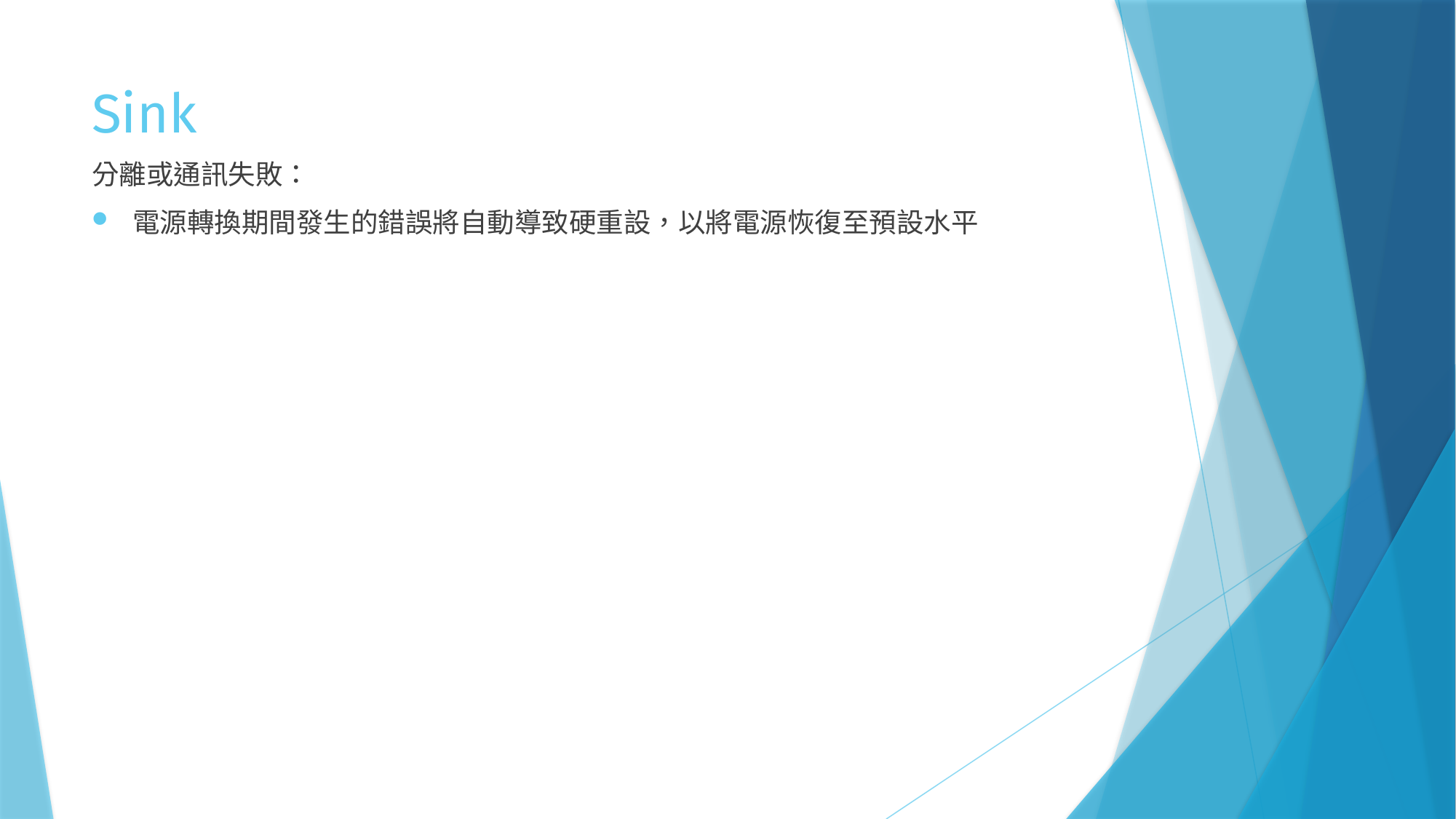

# Sink
分離或通訊失敗：
電源轉換期間發生的錯誤將自動導致硬重設，以將電源恢復至預設水平